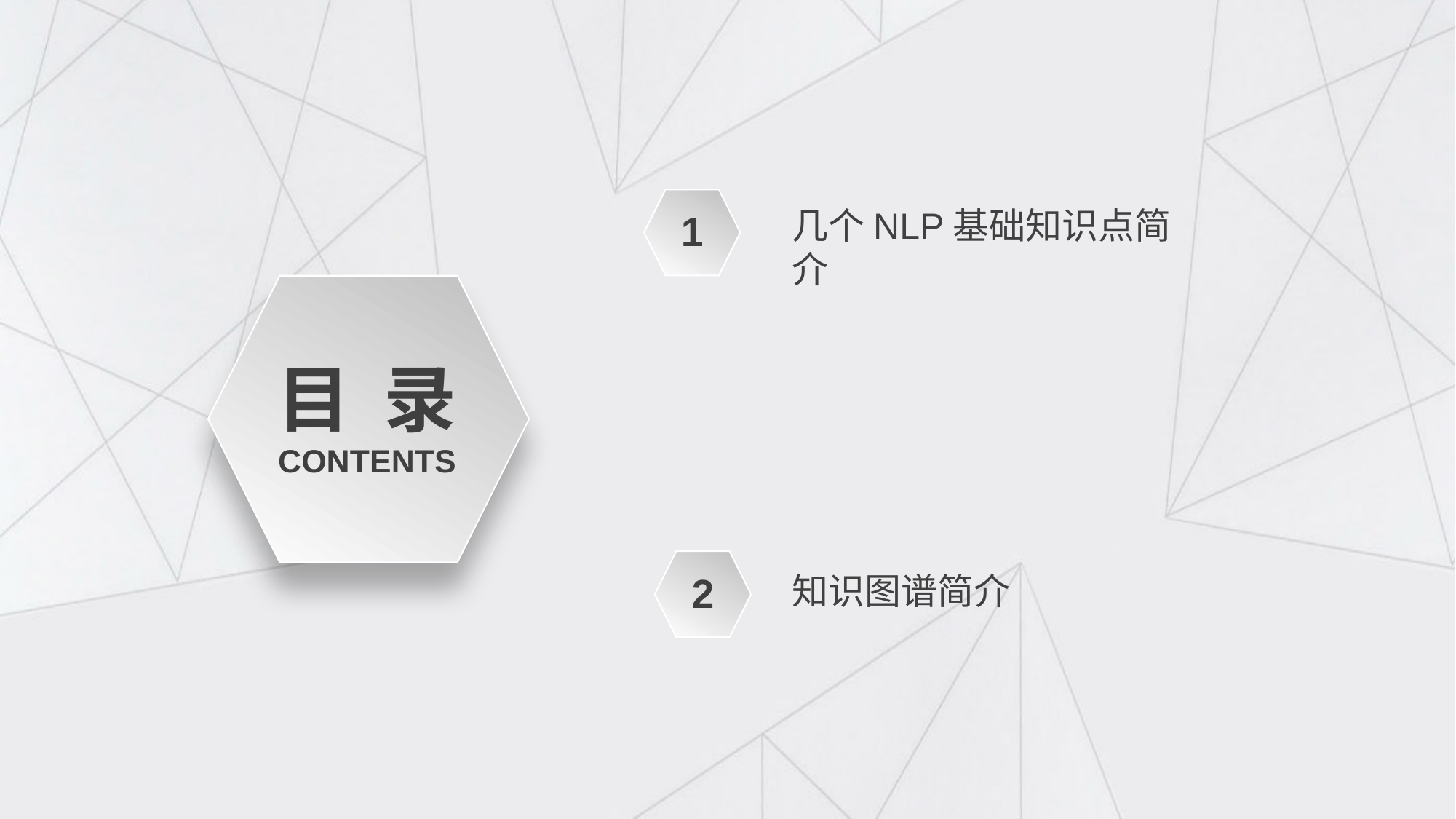

1
几个NLP基础知识点简介

目  录
CONTENTS

2
知识图谱简介